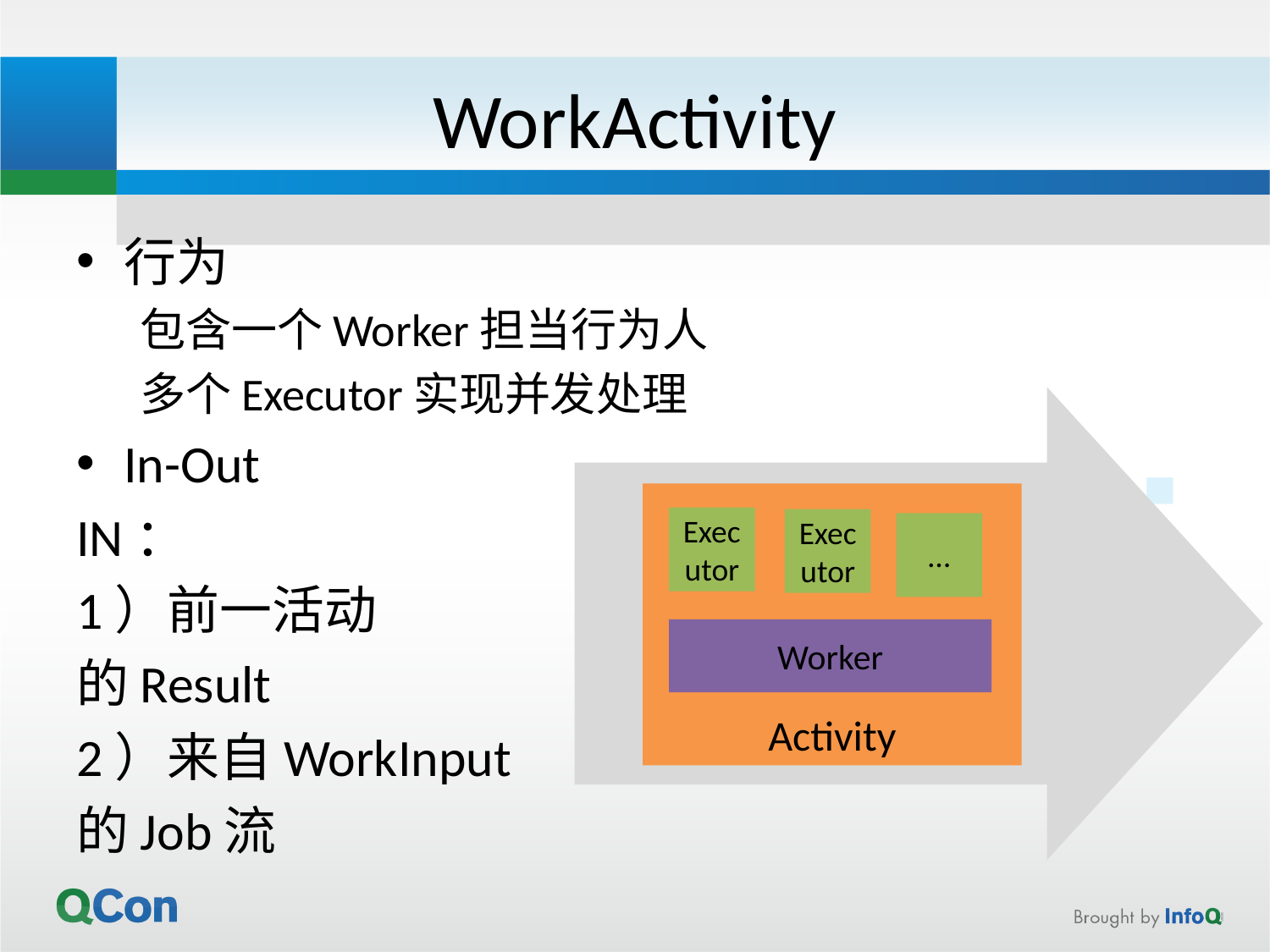

# WorkActivity
行为
包含一个Worker担当行为人
多个Executor实现并发处理
In-Out
IN：
1）前一活动
的Result
2）来自WorkInput
的Job流

Activity
Executor
Executor
…
Worker